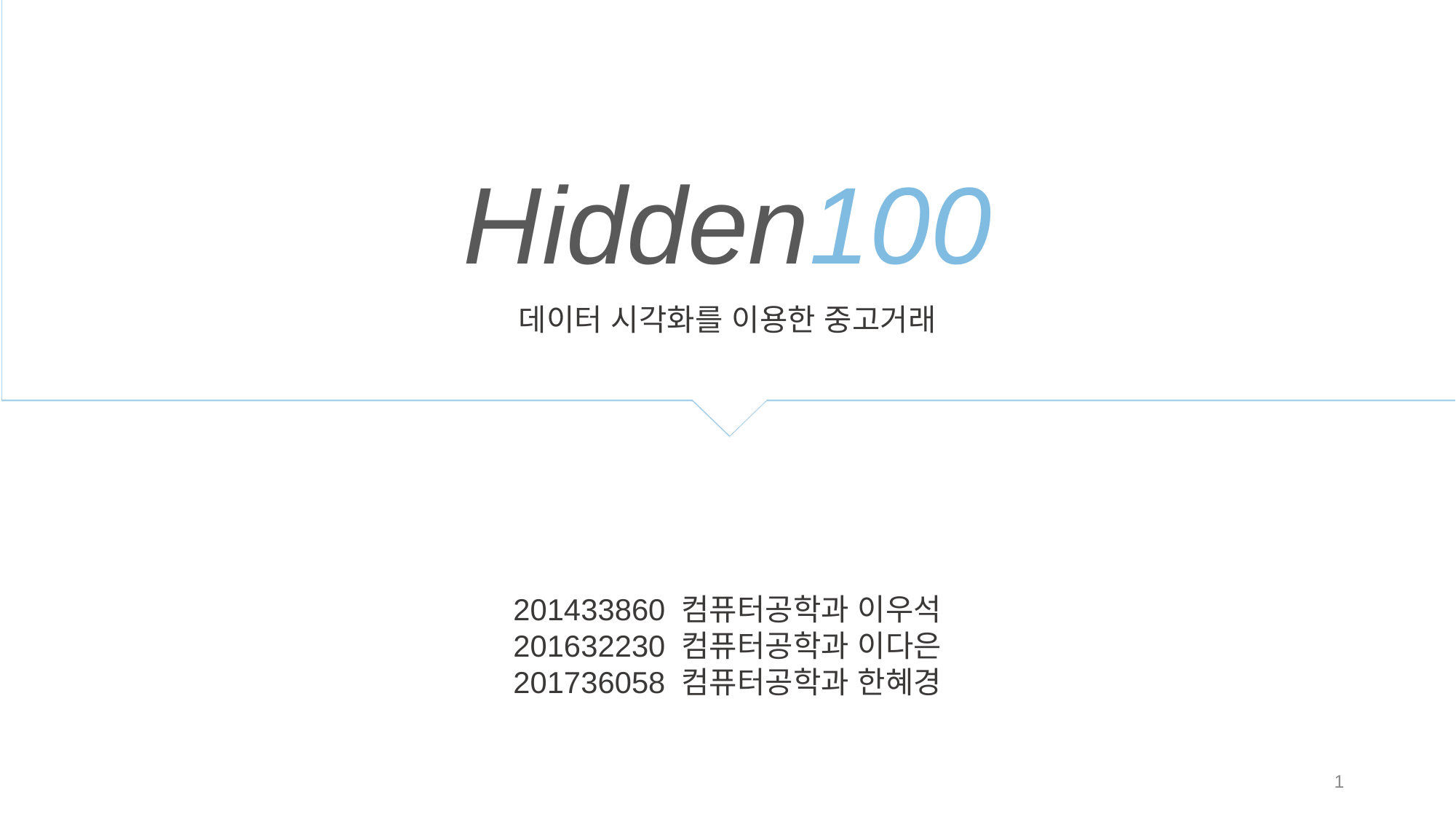

Hidden100
데이터 시각화를 이용한 중고거래
201433860 컴퓨터공학과 이우석
201632230 컴퓨터공학과 이다은
201736058 컴퓨터공학과 한혜경
1